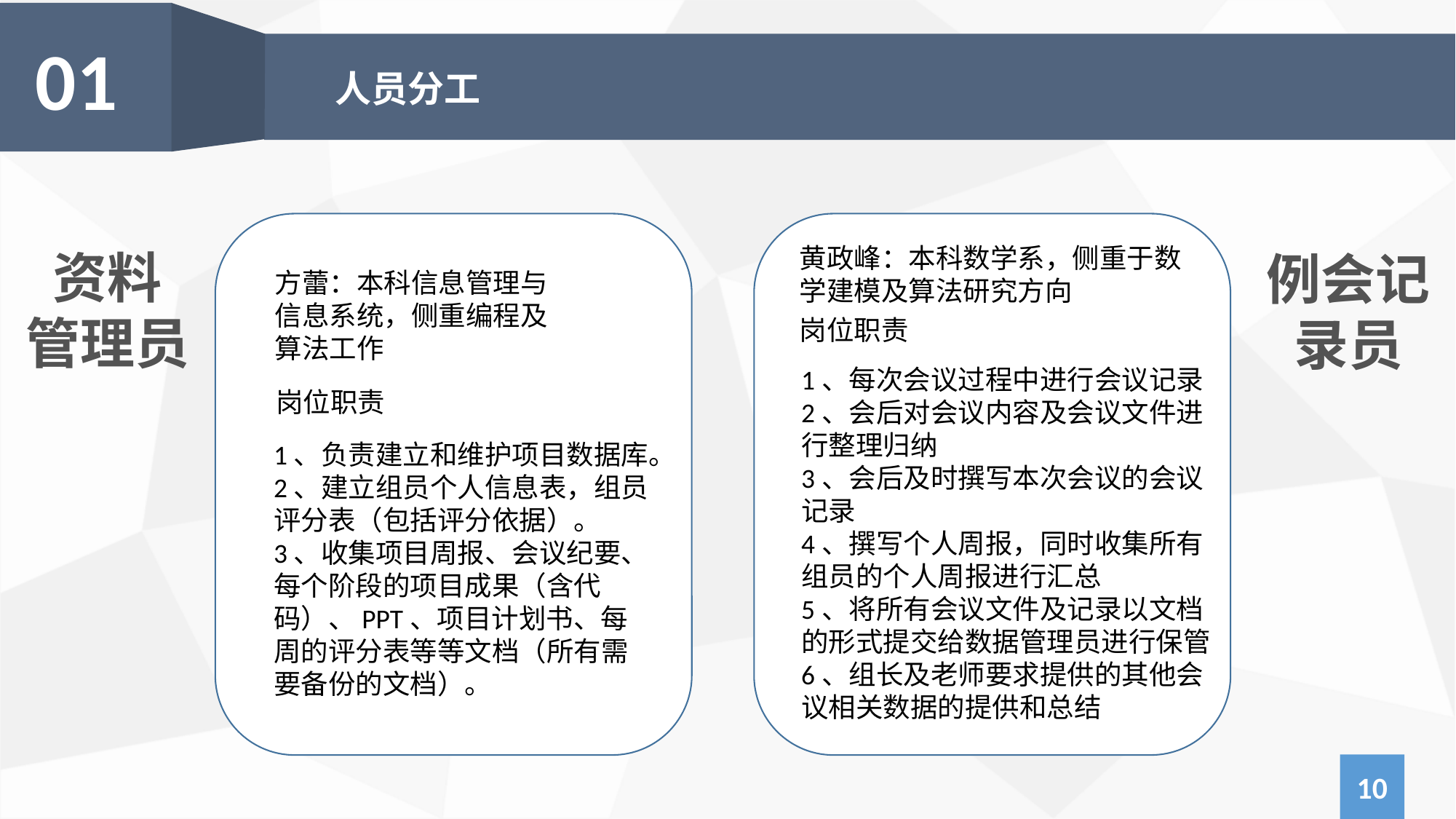

01

人员分工

黄政峰：本科数学系，侧重于数学建模及算法研究方向

资料
管理员
例会记录员
方蕾：本科信息管理与信息系统，侧重编程及算法工作

岗位职责
1、每次会议过程中进行会议记录
2、会后对会议内容及会议文件进行整理归纳
3、会后及时撰写本次会议的会议记录
4、撰写个人周报，同时收集所有组员的个人周报进行汇总
5、将所有会议文件及记录以文档的形式提交给数据管理员进行保管
6、组长及老师要求提供的其他会议相关数据的提供和总结

岗位职责
1、负责建立和维护项目数据库。
2、建立组员个人信息表，组员评分表（包括评分依据）。
3、收集项目周报、会议纪要、每个阶段的项目成果（含代码）、PPT、项目计划书、每周的评分表等等文档（所有需要备份的文档）。

10